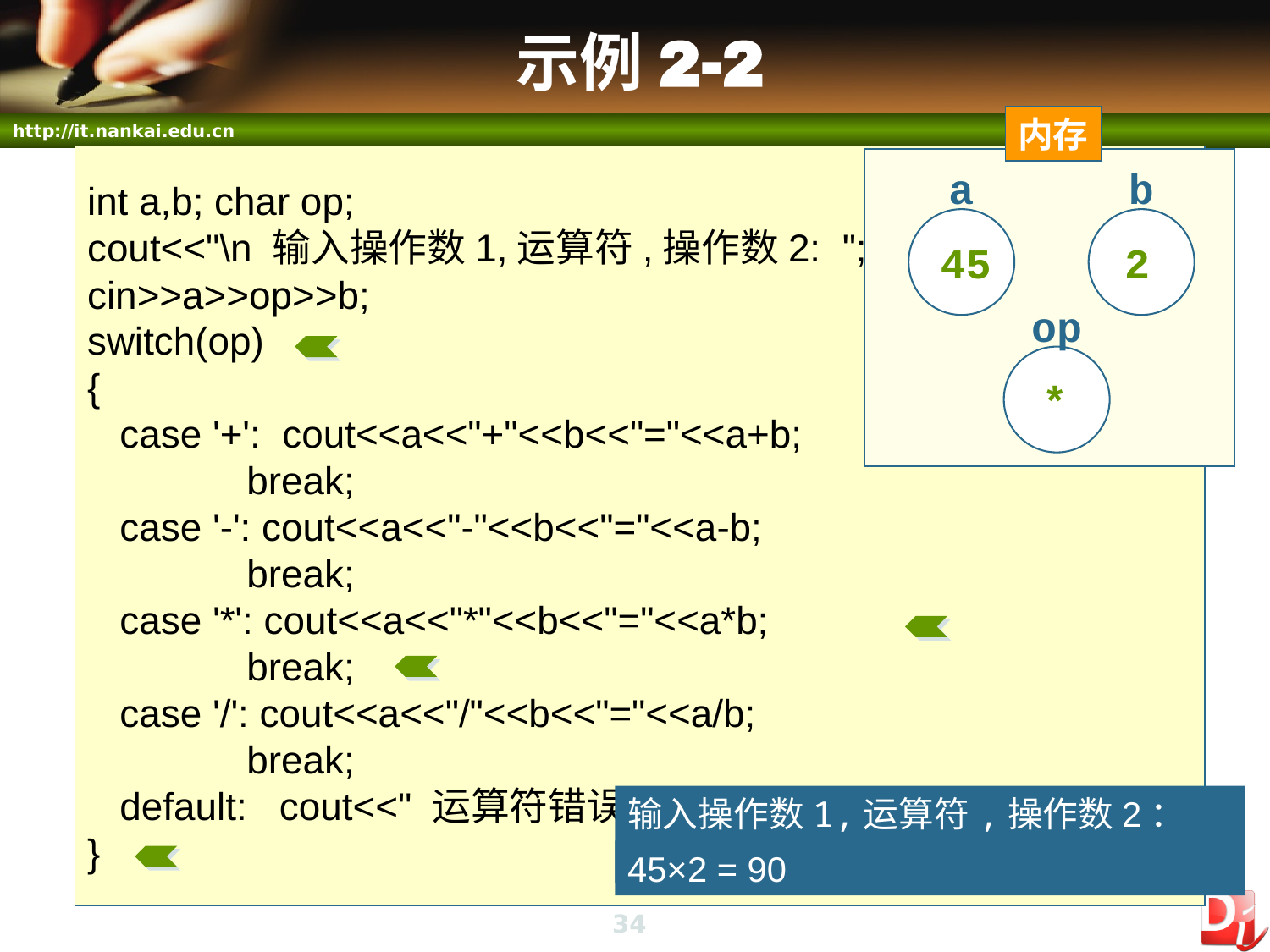

# 示例2-2
内存

int a,b;	char op;
cout<<"\n 输入操作数1,运算符,操作数2:  ";
cin>>a>>op>>b;
switch(op)
{
   case '+':  cout<<a<<"+"<<b<<"="<<a+b;
	   break;
   case '-': cout<<a<<"-"<<b<<"="<<a-b;
	   break;
   case '*': cout<<a<<"*"<<b<<"="<<a*b;
	   break;
   case '/': cout<<a<<"/"<<b<<"="<<a/b;
	   break;
   default:   cout<<" 运算符错误！";
}
a

b

问题描述：
编写一个简单的计算器，实现两个整型数的四则运算。
45
2
op

*

输入操作数1,运算符,操作数2：45,*,2
45×2 = 90

34